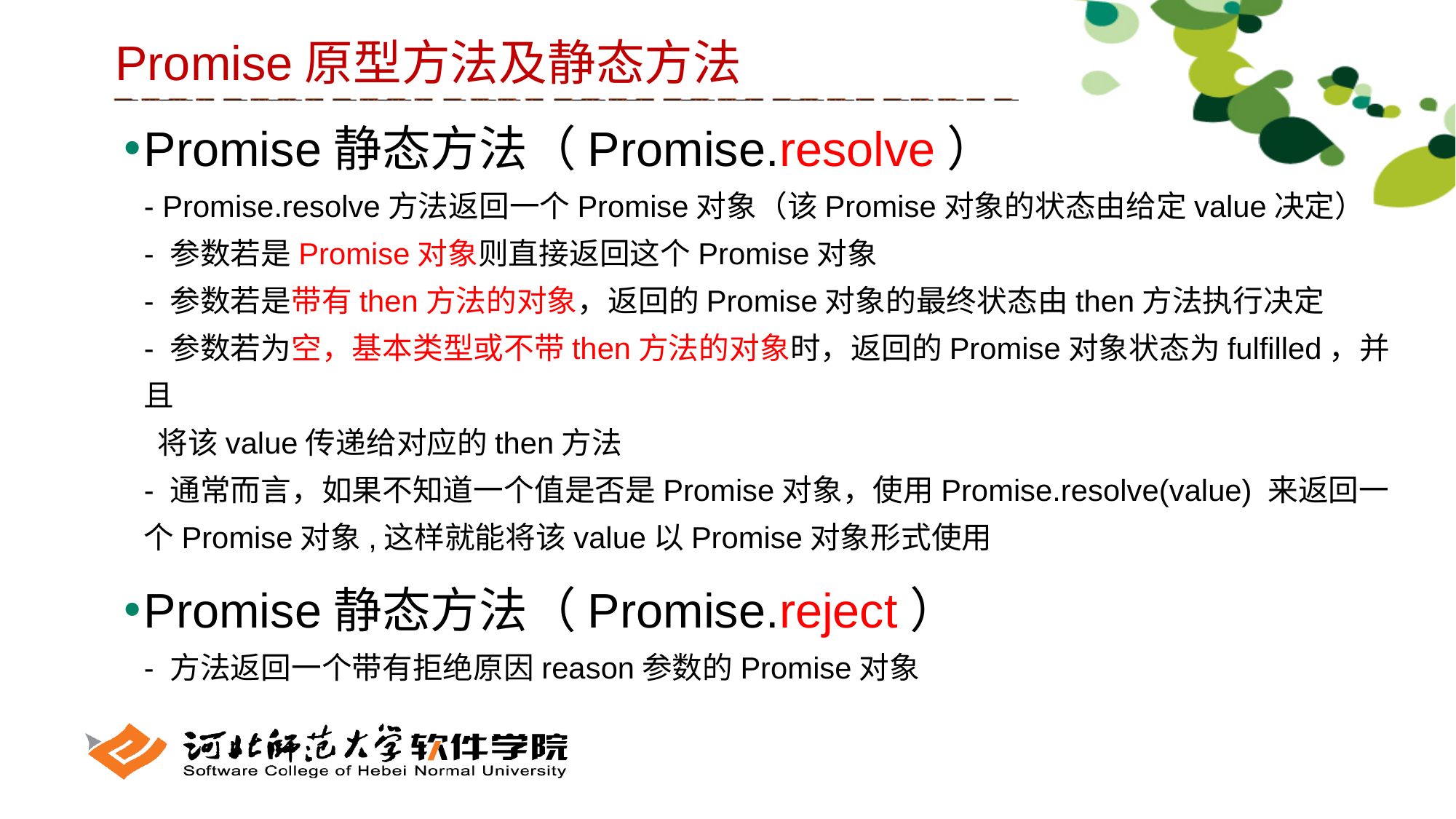

Promise原型方法及静态方法
Promise静态方法（Promise.resolve）
- Promise.resolve方法返回一个Promise对象（该Promise对象的状态由给定value决定）
- 参数若是Promise对象则直接返回这个Promise对象
- 参数若是带有then方法的对象，返回的Promise对象的最终状态由then方法执行决定
- 参数若为空，基本类型或不带then方法的对象时，返回的Promise对象状态为fulfilled，并且
  将该value传递给对应的then方法
- 通常而言，如果不知道一个值是否是Promise对象，使用Promise.resolve(value) 来返回一个Promise对象,这样就能将该value以Promise对象形式使用
Promise静态方法（Promise.reject）
- 方法返回一个带有拒绝原因reason参数的Promise对象